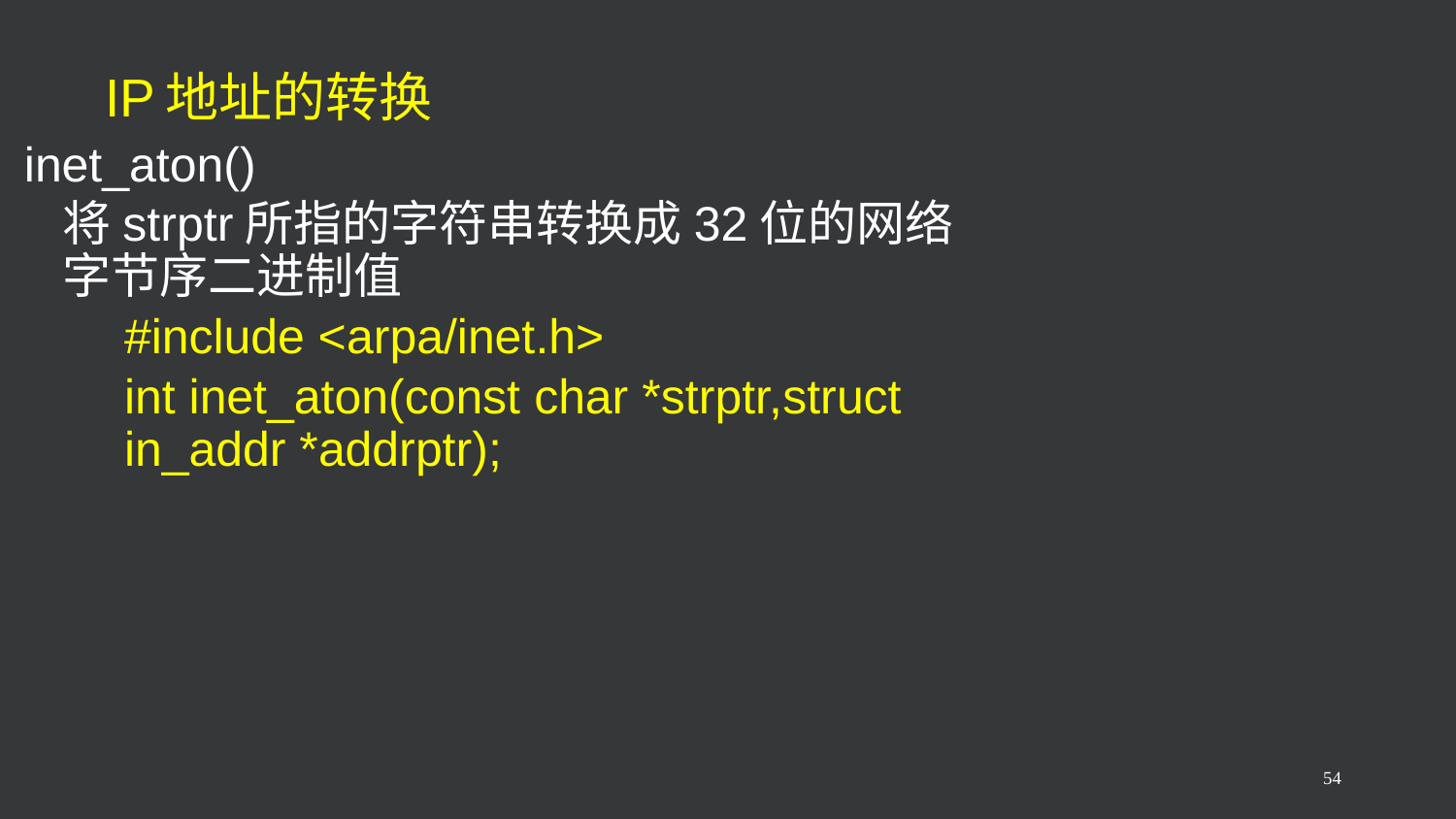

# IP地址的转换
inet_aton()
将strptr所指的字符串转换成32位的网络字节序二进制值
#include <arpa/inet.h>
int inet_aton(const char *strptr,struct in_addr *addrptr);

54